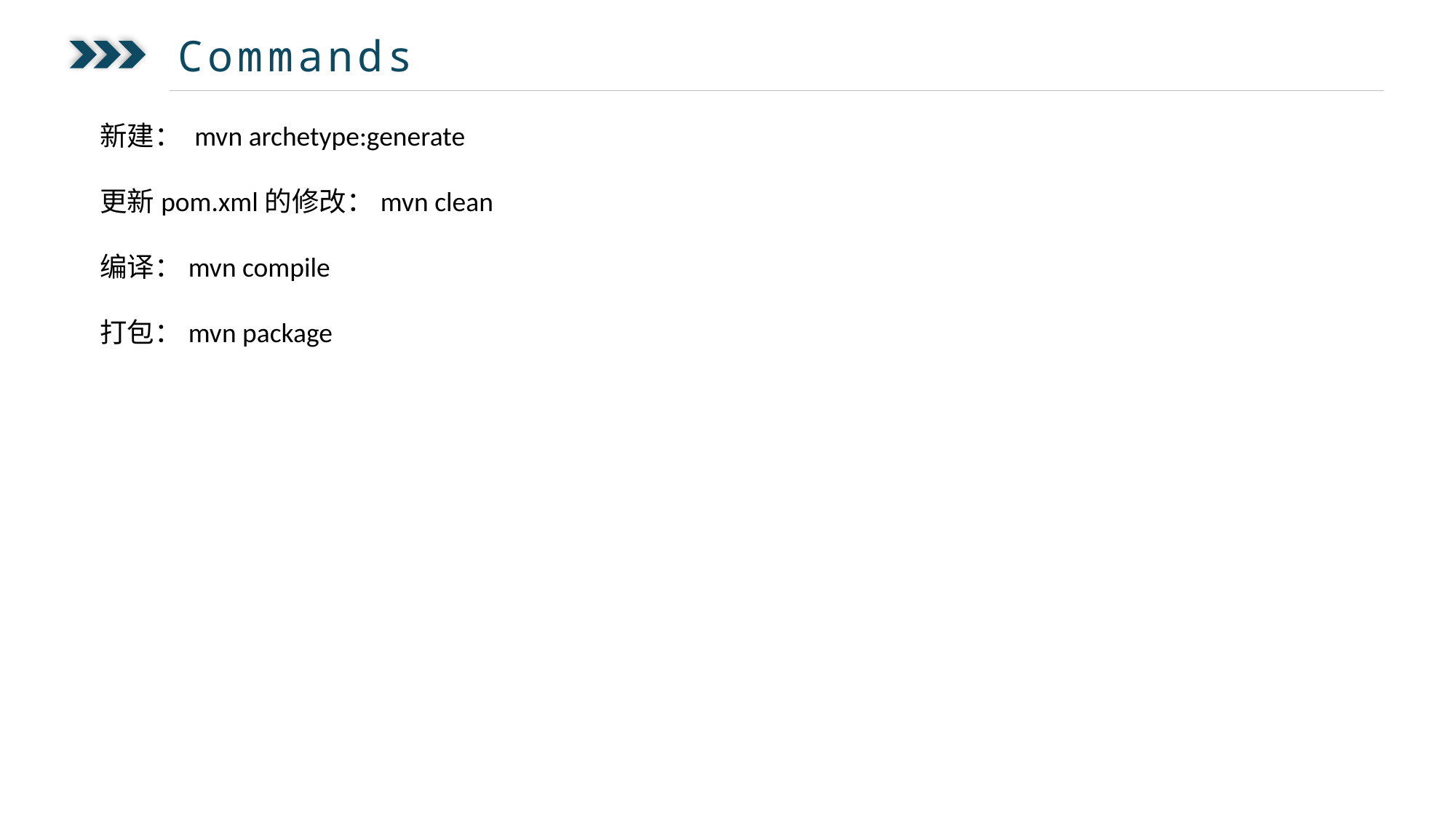

Commands

新建： mvn archetype:generate

更新pom.xml的修改：mvn clean

编译：mvn compile

打包：mvn package